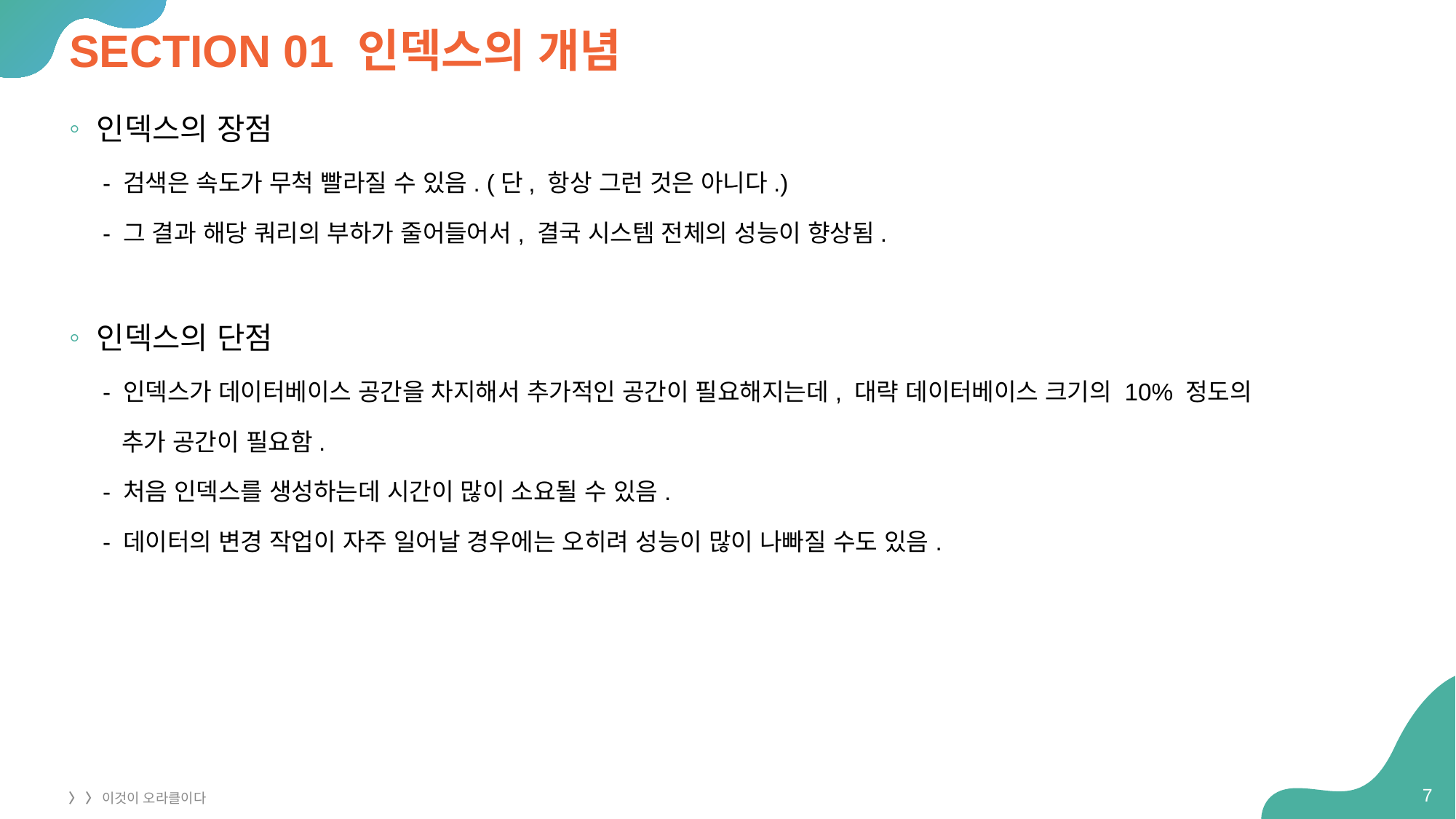

# SECTION 01 인덱스의 개념
인덱스의 장점
     - 검색은 속도가 무척 빨라질 수 있음. (단, 항상 그런 것은 아니다.)
     - 그 결과 해당 쿼리의 부하가 줄어들어서, 결국 시스템 전체의 성능이 향상됨.

인덱스의 단점
     - 인덱스가 데이터베이스 공간을 차지해서 추가적인 공간이 필요해지는데, 대략 데이터베이스 크기의 10% 정도의
       추가 공간이 필요함.
     - 처음 인덱스를 생성하는데 시간이 많이 소요될 수 있음.
     - 데이터의 변경 작업이 자주 일어날 경우에는 오히려 성능이 많이 나빠질 수도 있음.
7
〉 〉 이것이 오라클이다